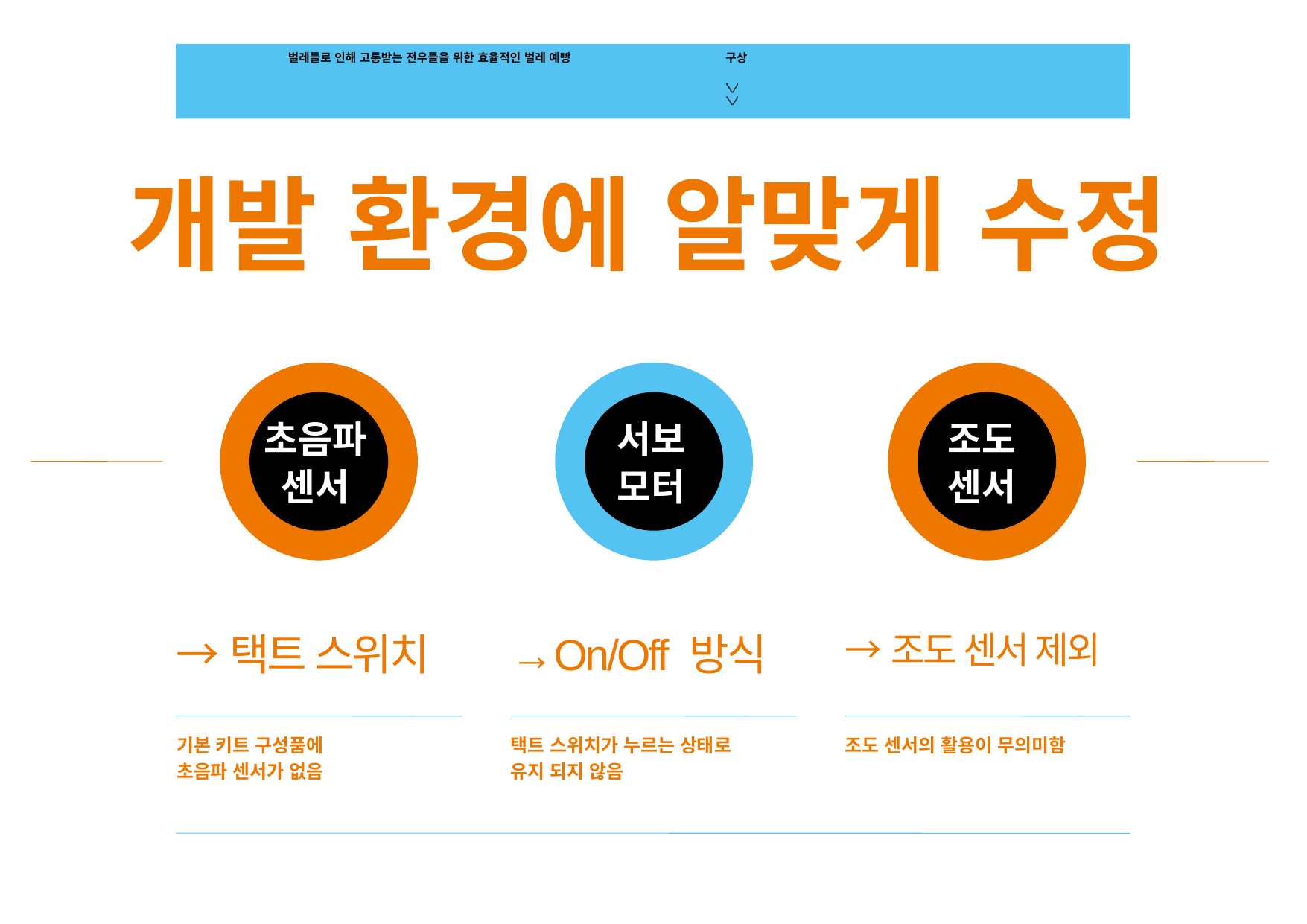

벌레들로 인해 고통받는 전우들을 위한 효율적인 벌레 예빵
구상

개발 환경에 알맞게 수정

초음파
센서
서보
모터
조도
센서
→택트 스위치
→On/Off 방식
→조도 센서 제외
기본 키트 구성품에
초음파 센서가 없음
택트 스위치가 누르는 상태로
유지 되지 않음
조도 센서의 활용이 무의미함